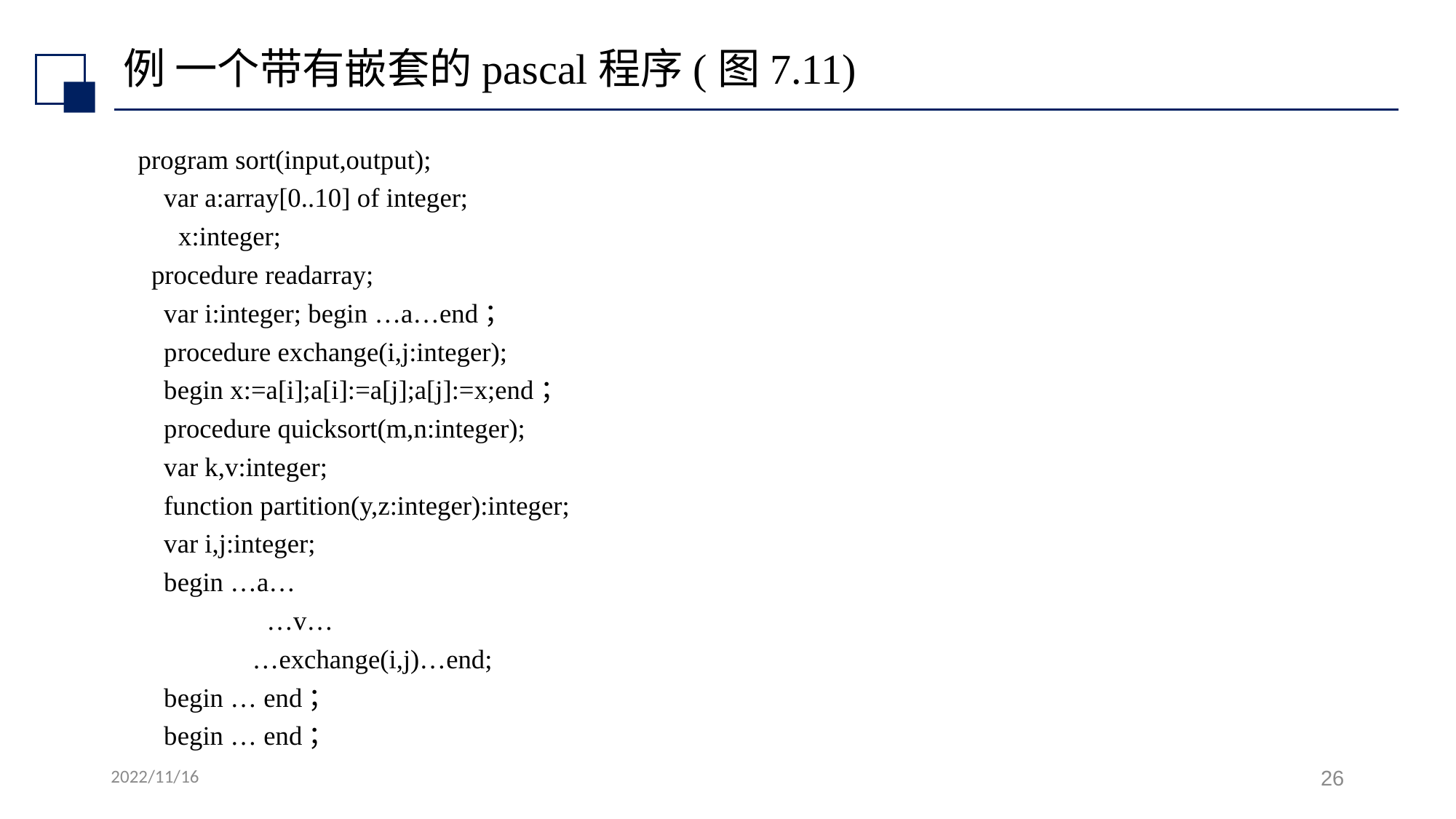

# 例 一个带有嵌套的pascal程序(图7.11)
program sort(input,output);
	var a:array[0..10] of integer;
      x:integer;
  procedure readarray;
		var i:integer; begin …a…end；
	procedure exchange(i,j:integer);
		begin x:=a[i];a[i]:=a[j];a[j]:=x;end；
	procedure quicksort(m,n:integer);
		var k,v:integer;
		function partition(y,z:integer):integer;
			var i,j:integer;
			begin …a…
		      	 …v…
                 …exchange(i,j)…end;
		begin … end；
	begin … end；
2022/11/16
26